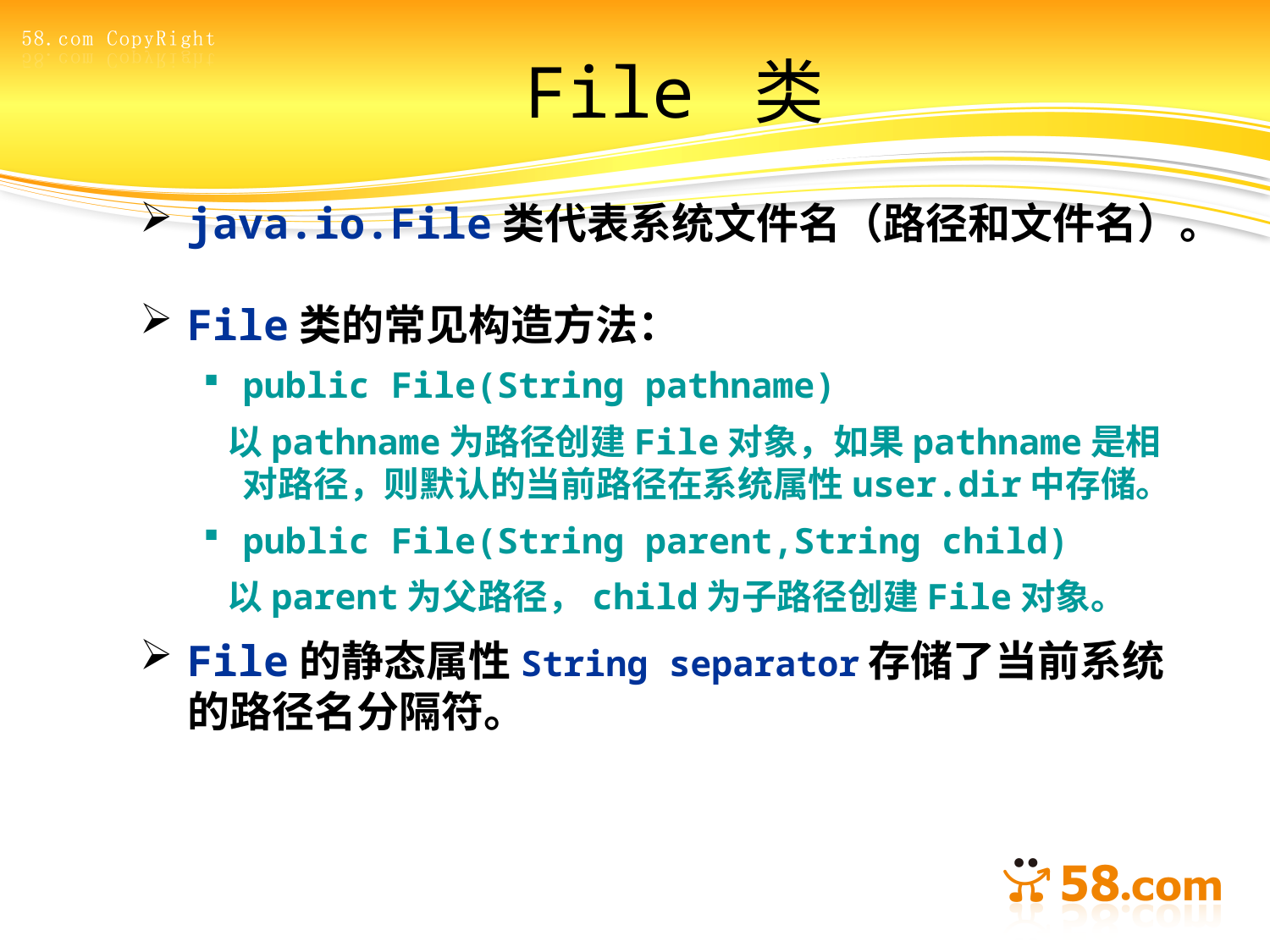

# File 类
java.io.File类代表系统文件名（路径和文件名）。

File类的常见构造方法：
public File(String pathname)
  以pathname为路径创建File对象，如果pathname是相对路径，则默认的当前路径在系统属性user.dir中存储。
public File(String parent,String child)
  以parent为父路径，child为子路径创建File对象。
File的静态属性String separator存储了当前系统的路径名分隔符。